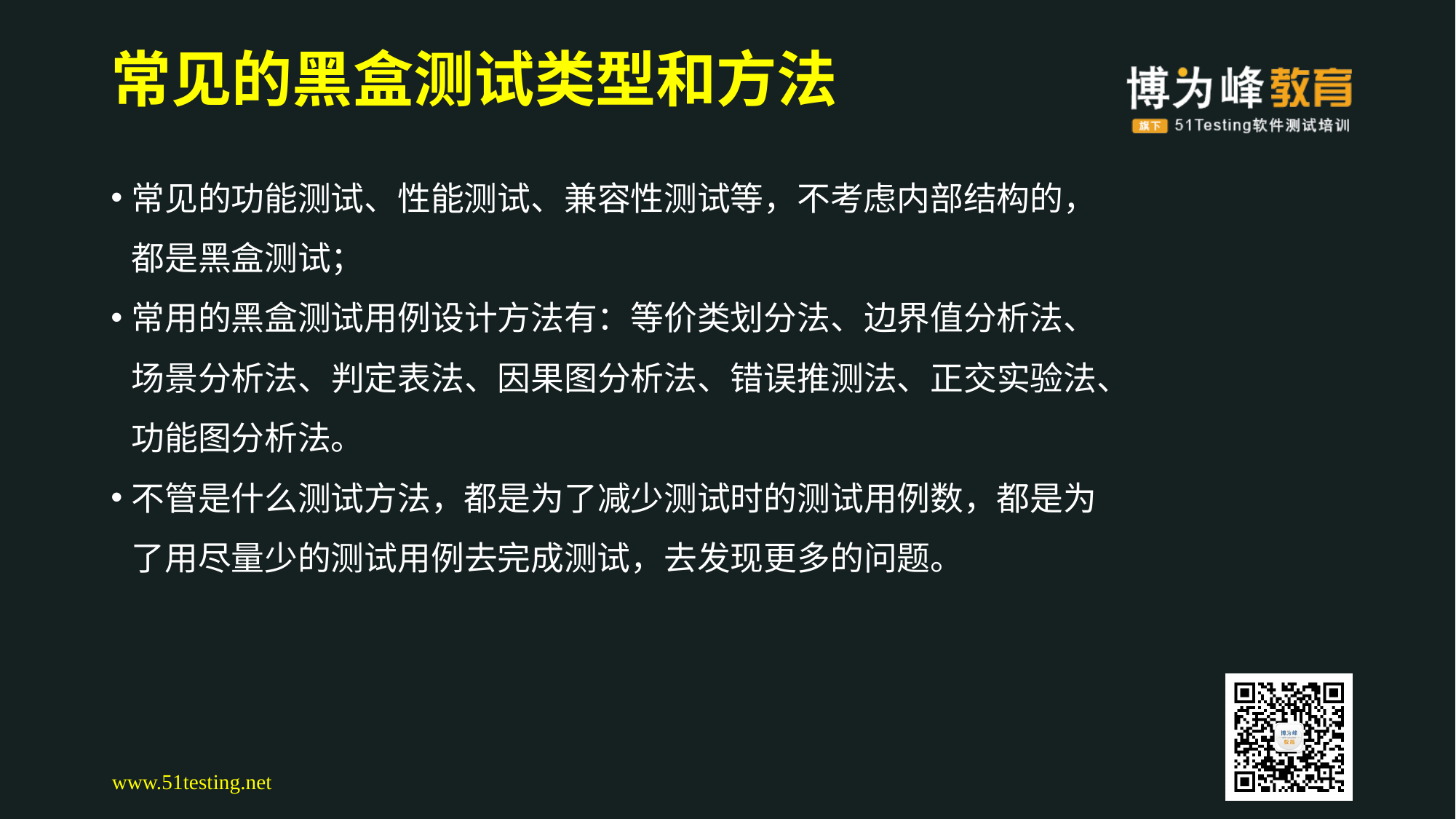

# 常见的黑盒测试类型和方法
常见的功能测试、性能测试、兼容性测试等，不考虑内部结构的，都是黑盒测试；
常用的黑盒测试用例设计方法有：等价类划分法、边界值分析法、场景分析法、判定表法、因果图分析法、错误推测法、正交实验法、功能图分析法。
不管是什么测试方法，都是为了减少测试时的测试用例数，都是为了用尽量少的测试用例去完成测试，去发现更多的问题。